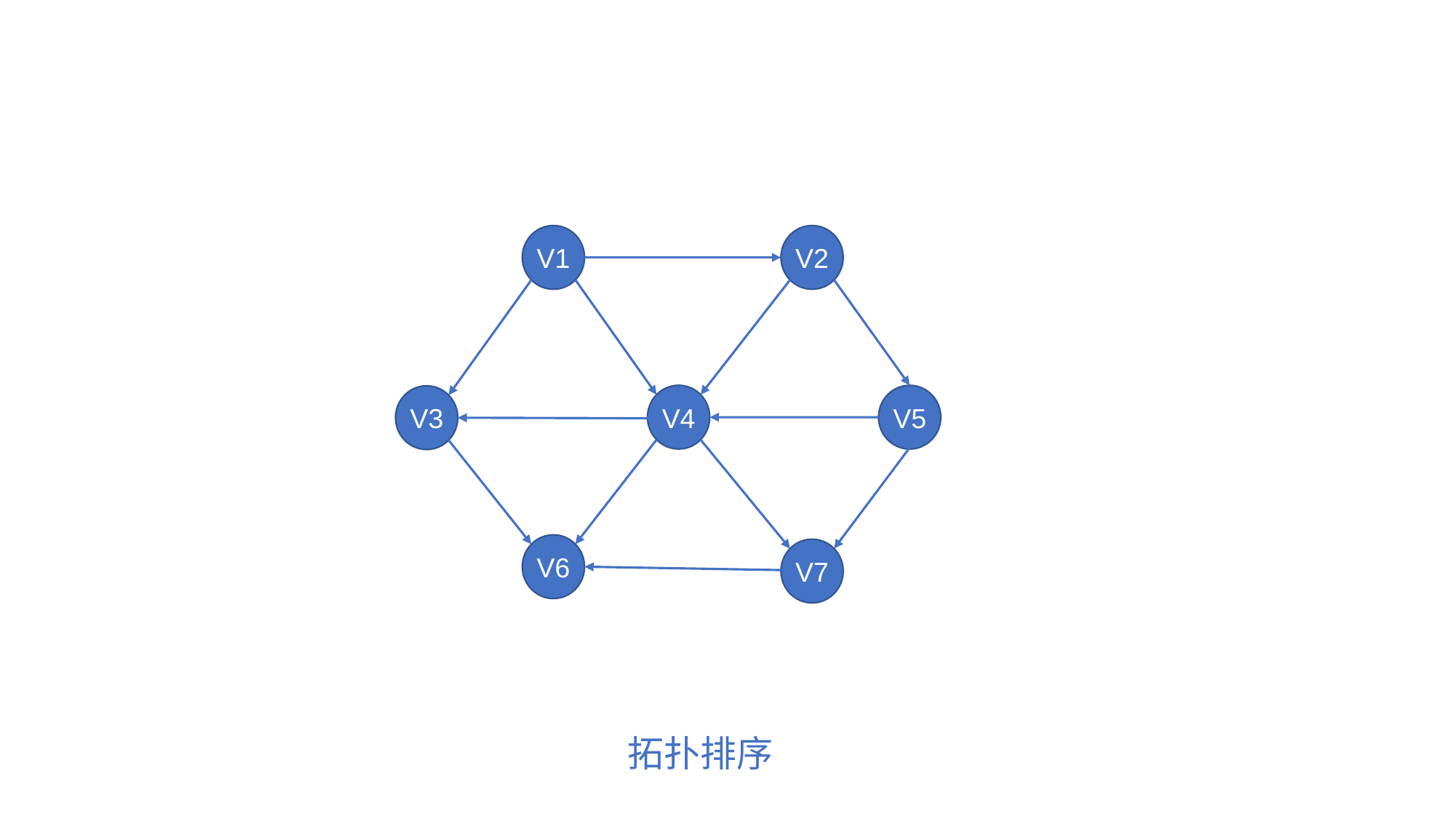

V1
V2
V4
V5
V3
V6
V7
拓扑排序